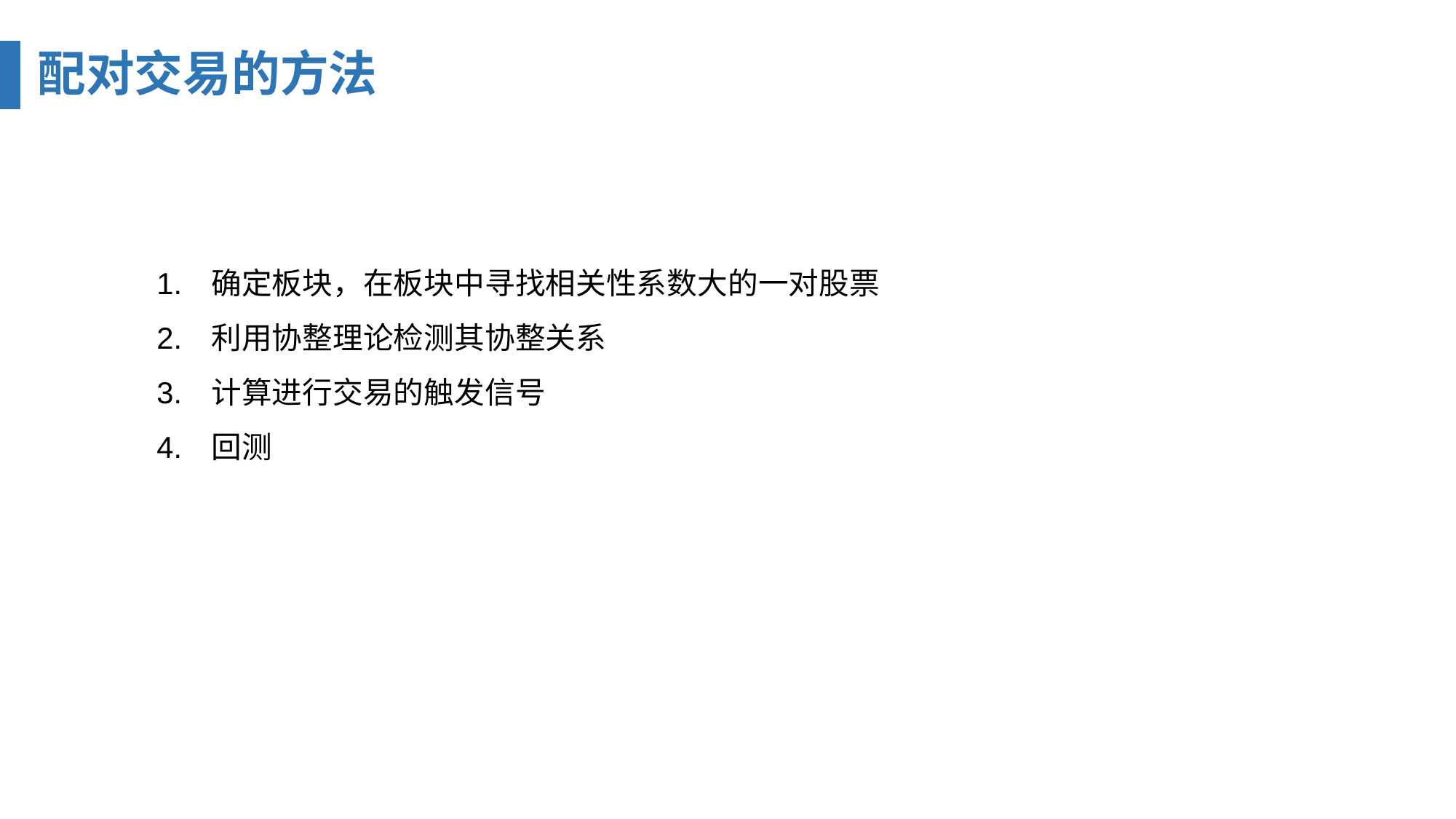

配对交易的方法

确定板块，在板块中寻找相关性系数大的一对股票
利用协整理论检测其协整关系
计算进行交易的触发信号
回测